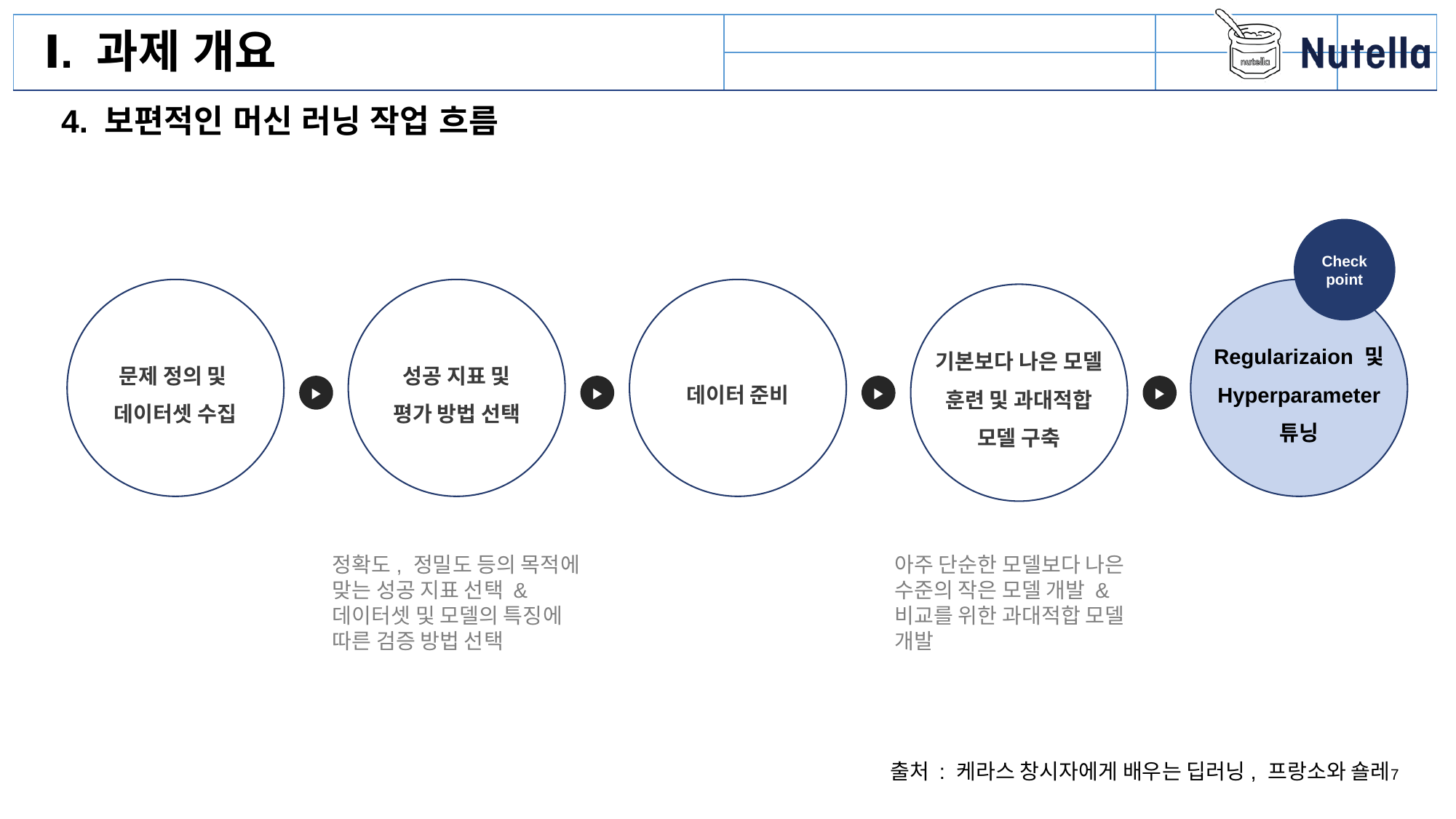

Ⅰ. 과제 개요
4. 보편적인 머신 러닝 작업 흐름

Check
point

Regularizaion 및
Hyperparameter
튜닝

문제 정의 및
데이터셋 수집

성공 지표 및
평가 방법 선택

데이터 준비

기본보다 나은 모델
훈련 및 과대적합
모델 구축

▶

▶

▶

▶
아주 단순한 모델보다 나은 수준의 작은 모델 개발 &
비교를 위한 과대적합 모델 개발
정확도, 정밀도 등의 목적에 맞는 성공 지표 선택 &
데이터셋 및 모델의 특징에 따른 검증 방법 선택
출처 : 케라스 창시자에게 배우는 딥러닝, 프랑소와 숄레
7